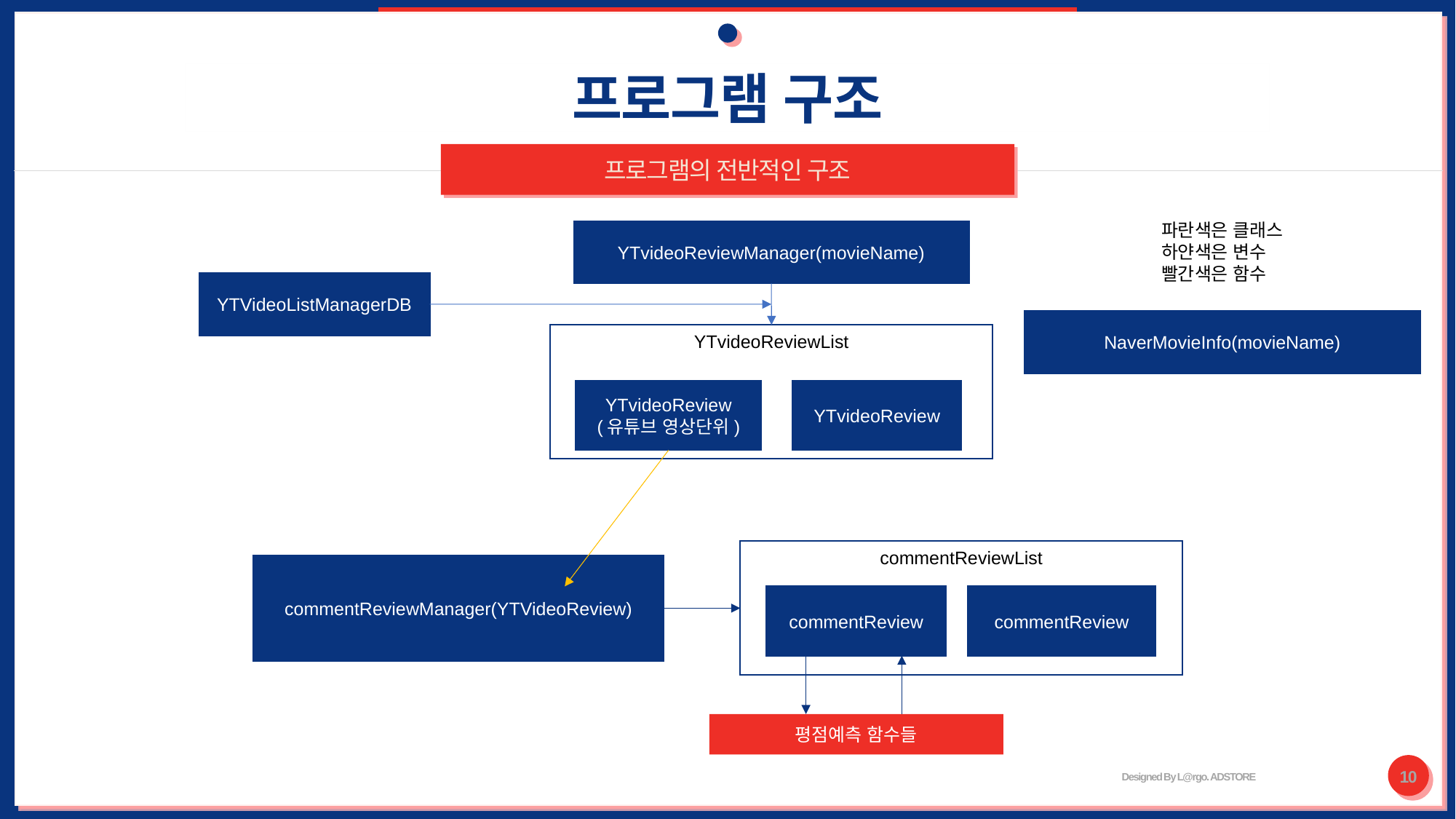

# 프로그램 구조
프로그램의 전반적인 구조
파란색은 클래스
하얀색은 변수
빨간색은 함수
YTvideoReviewManager(movieName)
YTVideoListManagerDB
NaverMovieInfo(movieName)
YTvideoReviewList
YTvideoReview
(유튜브 영상단위)
YTvideoReview
commentReviewList
commentReviewManager(YTVideoReview)
commentReview
commentReview
평점예측 함수들
Designed By L@rgo. ADSTORE
10